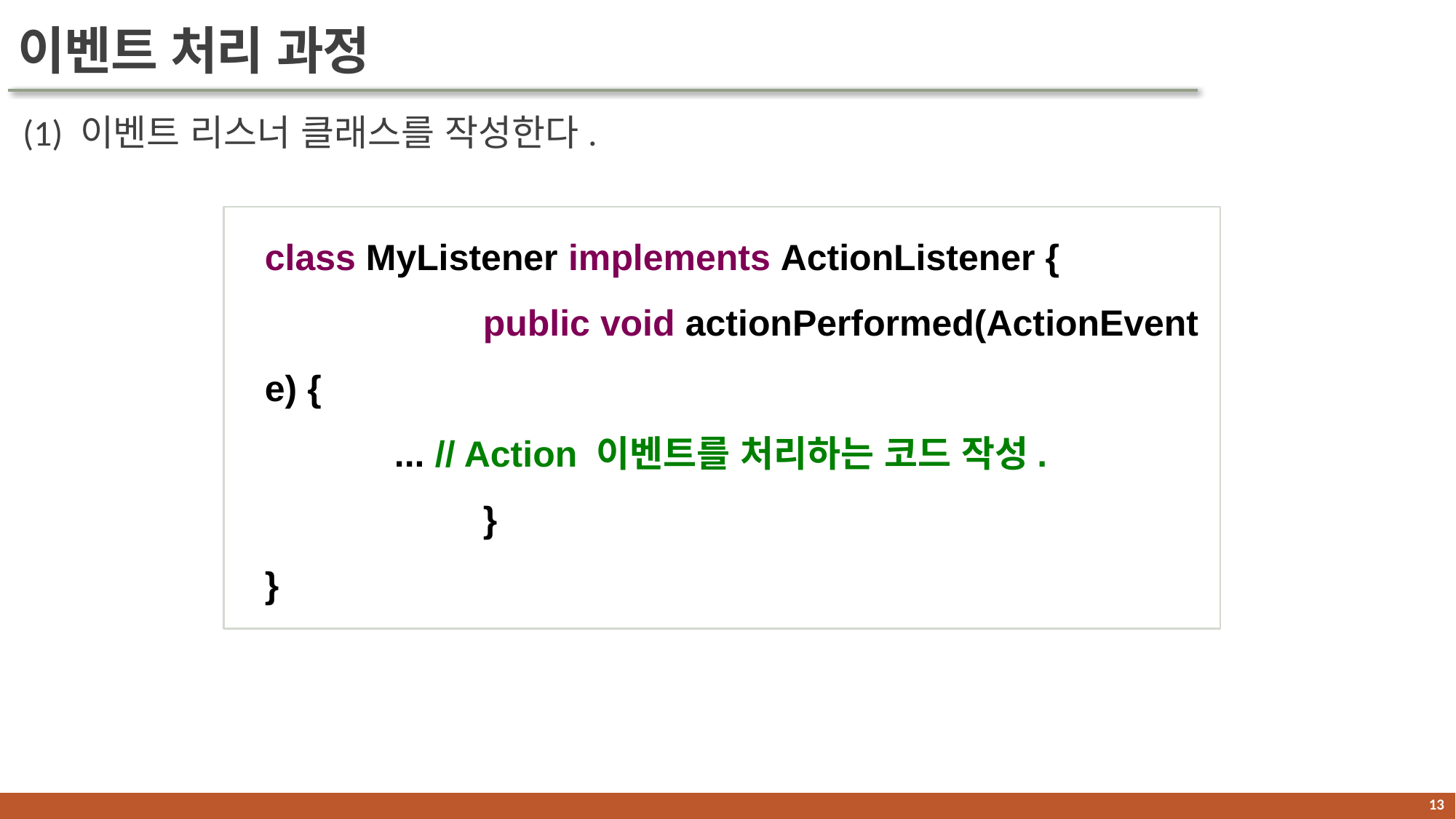

# 이벤트 처리 과정
(1) 이벤트 리스너 클래스를 작성한다.
class MyListener implements ActionListener {
	  	public void actionPerformed(ActionEvent e) {
 	  ... // Action 이벤트를 처리하는 코드 작성.
	  	}
}
13